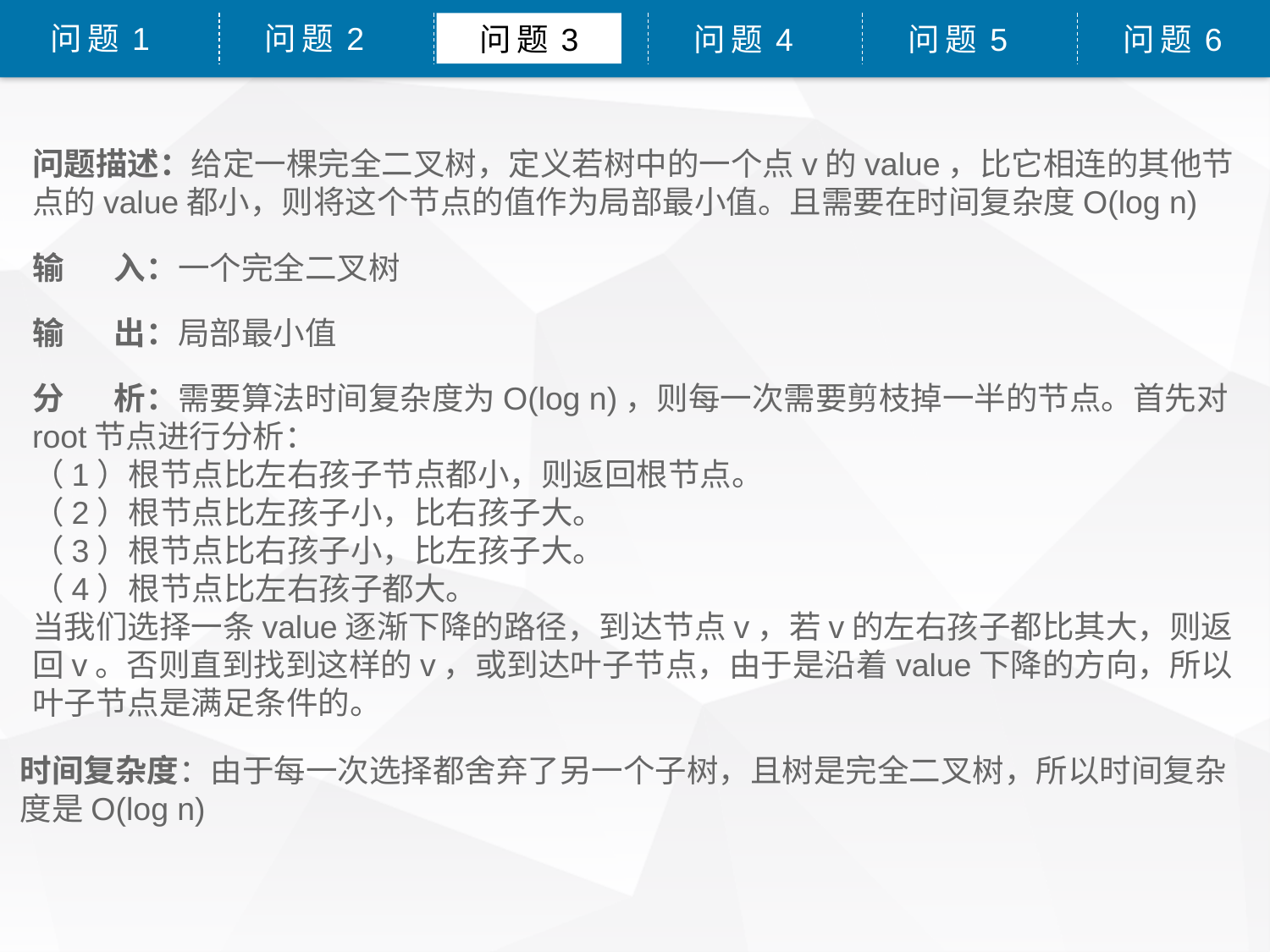

问题1
问题2
问题3
问题4
问题5
问题6
问题描述：给定一棵完全二叉树，定义若树中的一个点v的value，比它相连的其他节点的value都小，则将这个节点的值作为局部最小值。且需要在时间复杂度O(log n)
输       入：一个完全二叉树
输       出：局部最小值
分       析：需要算法时间复杂度为O(log n)，则每一次需要剪枝掉一半的节点。首先对root节点进行分析：
（1）根节点比左右孩子节点都小，则返回根节点。
（2）根节点比左孩子小，比右孩子大。
（3）根节点比右孩子小，比左孩子大。
（4）根节点比左右孩子都大。
当我们选择一条value逐渐下降的路径，到达节点v，若v的左右孩子都比其大，则返回v。否则直到找到这样的v，或到达叶子节点，由于是沿着value下降的方向，所以叶子节点是满足条件的。
时间复杂度：由于每一次选择都舍弃了另一个子树，且树是完全二叉树，所以时间复杂度是O(log n)